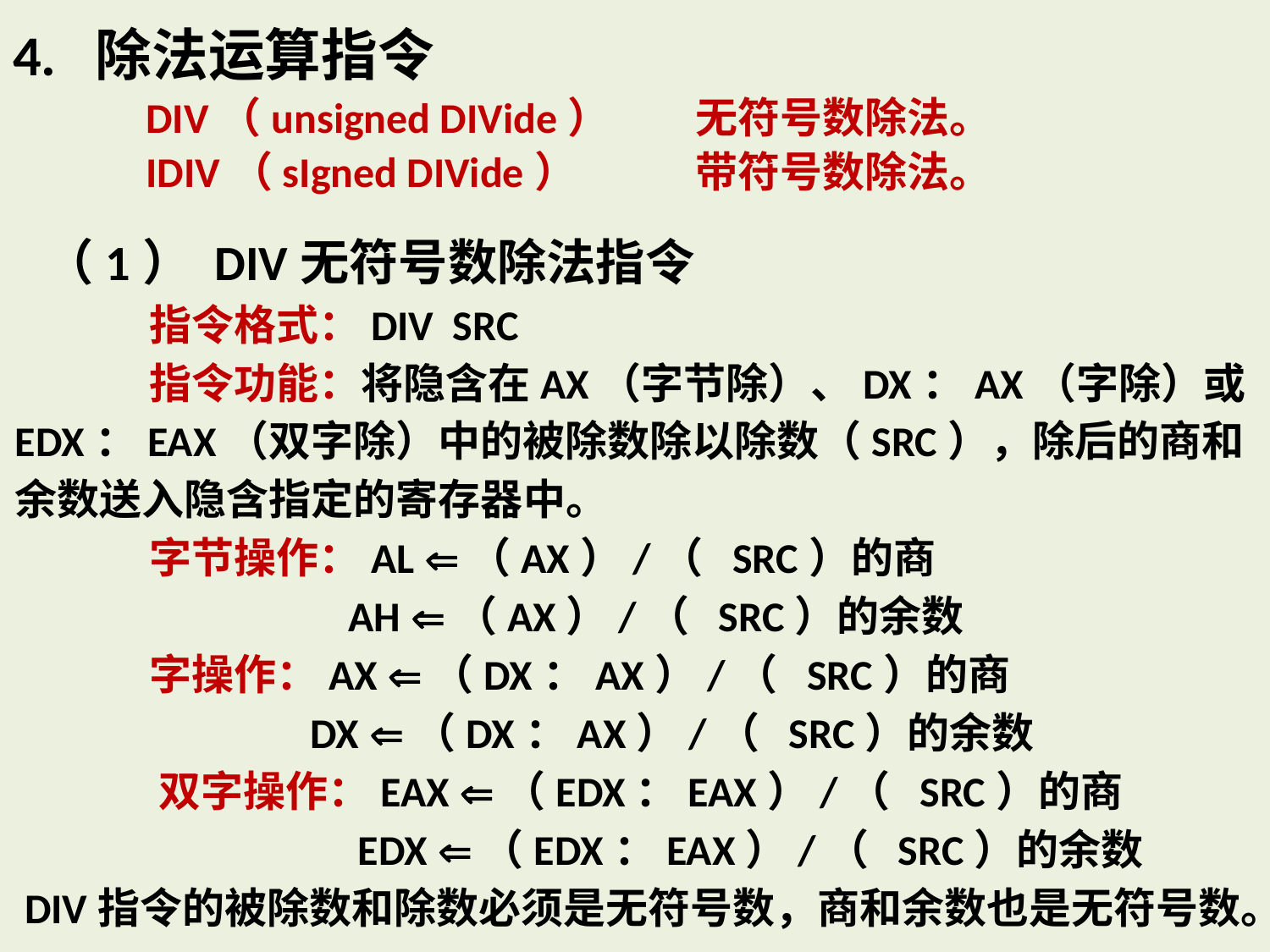

4.  除法运算指令
              DIV（unsigned DIVide）	无符号数除法。
              IDIV（sIgned DIVide）	带符号数除法。

  （1） DIV无符号数除法指令
             指令格式：DIV  SRC
             指令功能：将隐含在AX（字节除）、DX：AX（字除）或EDX：EAX（双字除）中的被除数除以除数（SRC），除后的商和余数送入隐含指定的寄存器中。
             字节操作：AL ⇐（AX）/（  SRC）的商
                                   AH ⇐（AX）/（  SRC）的余数
             字操作：AX ⇐（DX：AX）/（  SRC）的商
                               DX ⇐（DX：AX）/（  SRC）的余数
              双字操作：EAX ⇐（EDX：EAX）/（  SRC）的商
                                    EDX ⇐（EDX：EAX）/（  SRC）的余数
 DIV指令的被除数和除数必须是无符号数，商和余数也是无符号数。
154